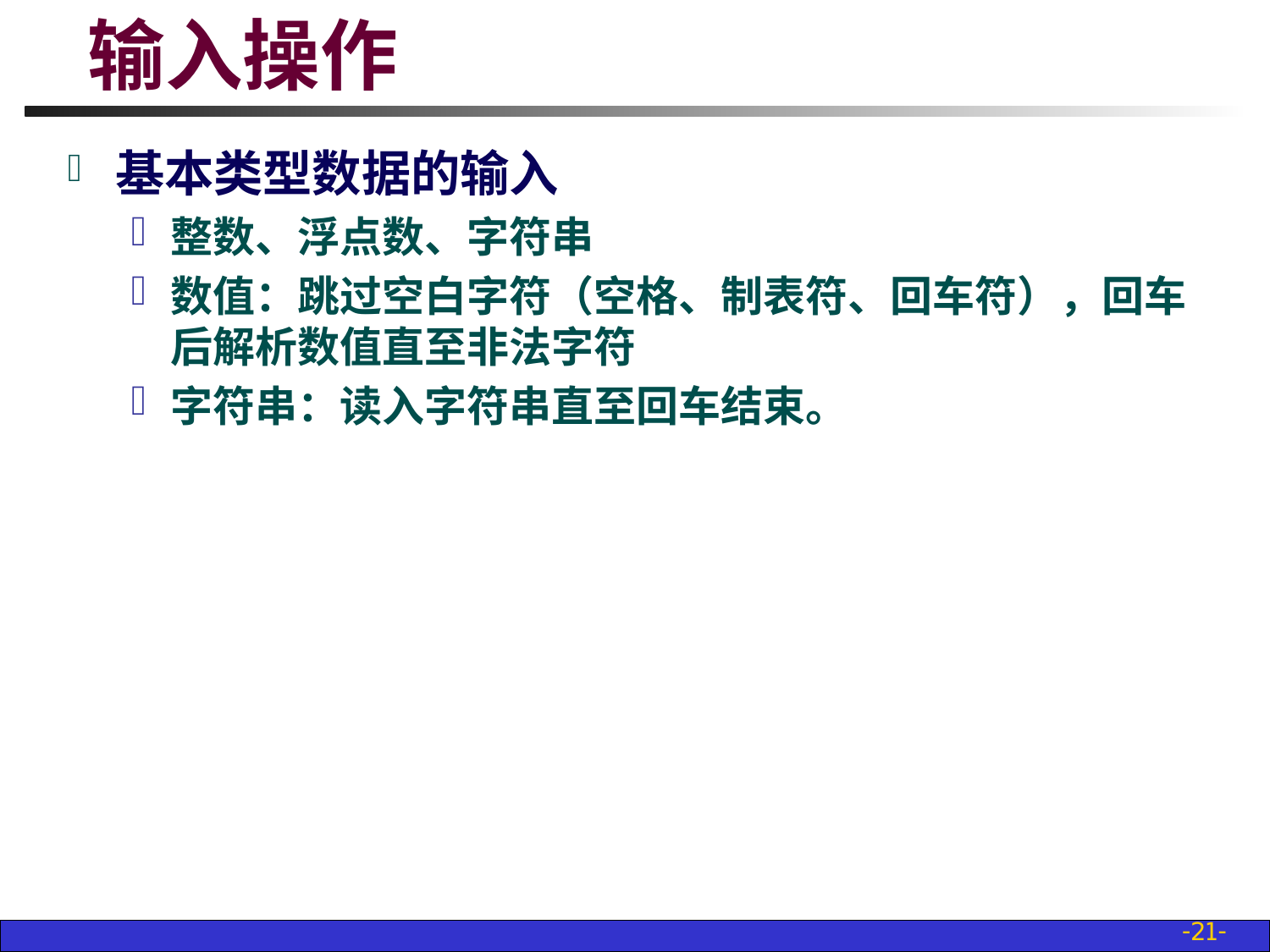

# 输入操作
基本类型数据的输入
整数、浮点数、字符串
数值：跳过空白字符（空格、制表符、回车符），回车后解析数值直至非法字符
字符串：读入字符串直至回车结束。
-21-